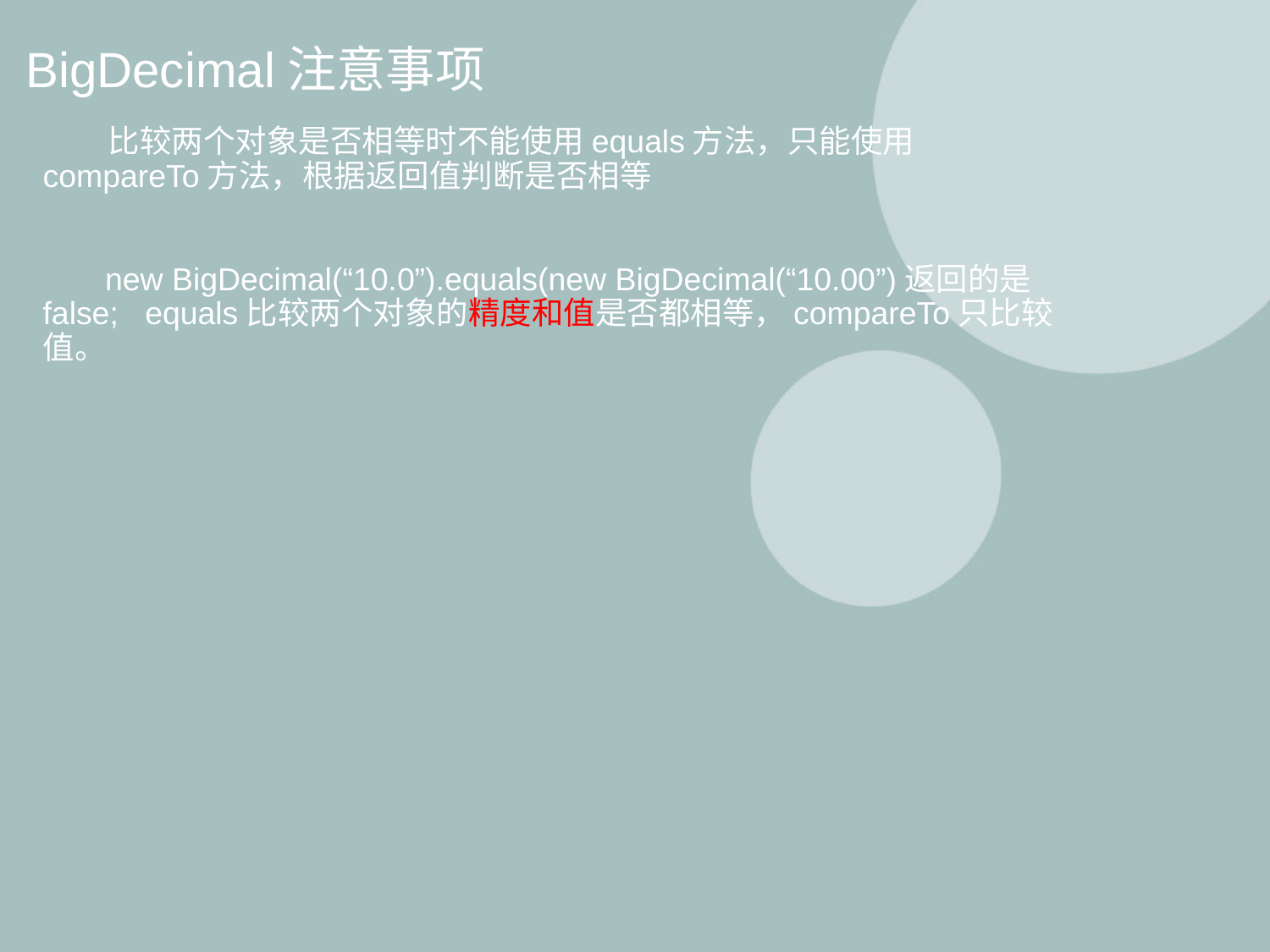

# BigDecimal注意事项
        比较两个对象是否相等时不能使用equals方法，只能使用compareTo方法，根据返回值判断是否相等

       new BigDecimal(“10.0”).equals(new BigDecimal(“10.00”)返回的是false;   equals比较两个对象的精度和值是否都相等，compareTo只比较值。